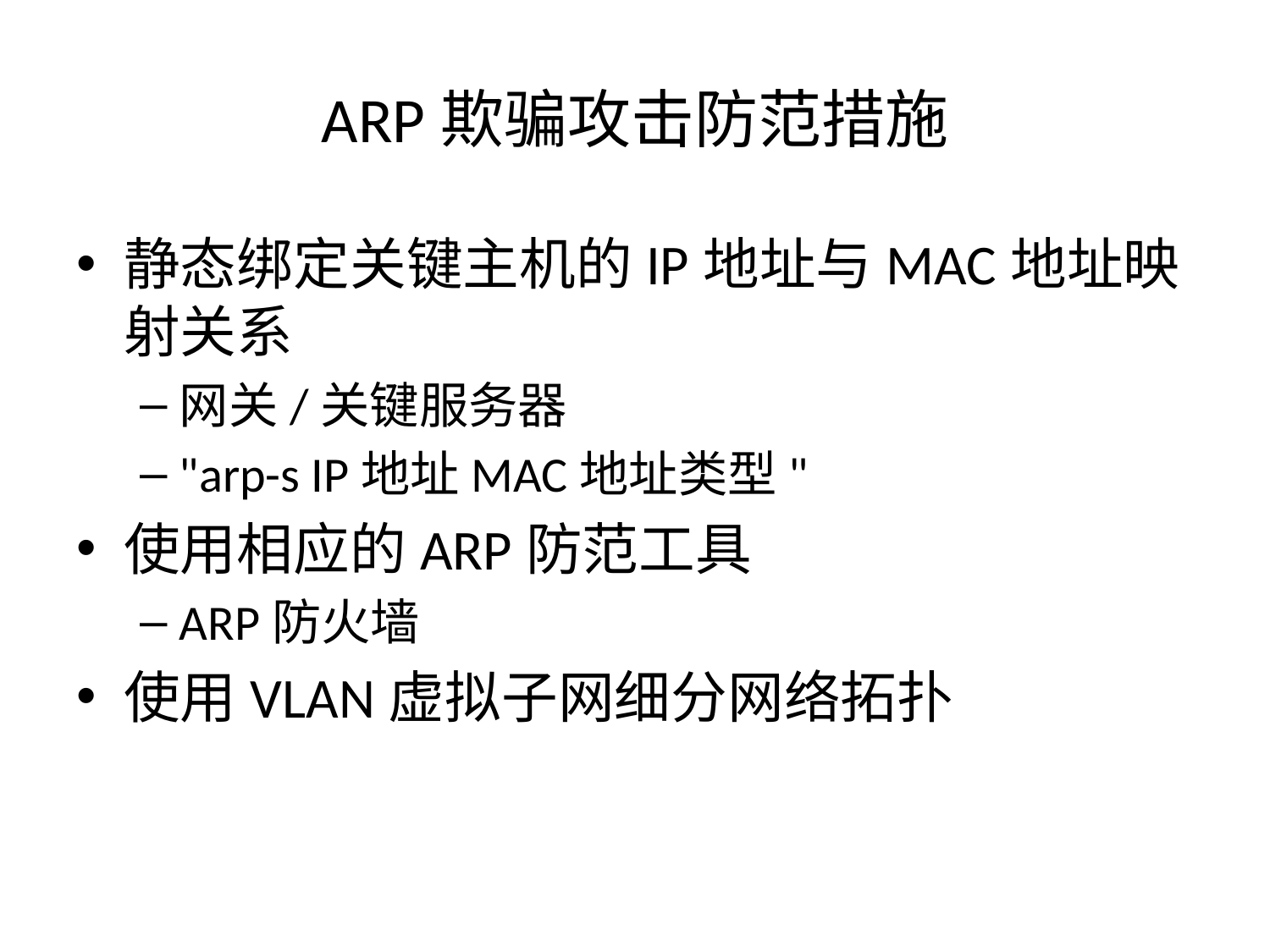

# ARP欺骗攻击防范措施
静态绑定关键主机的IP地址与MAC地址映射关系
网关/关键服务器
"arp-s IP地址MAC地址类型"
使用相应的ARP防范工具
ARP防火墙
使用VLAN虚拟子网细分网络拓扑